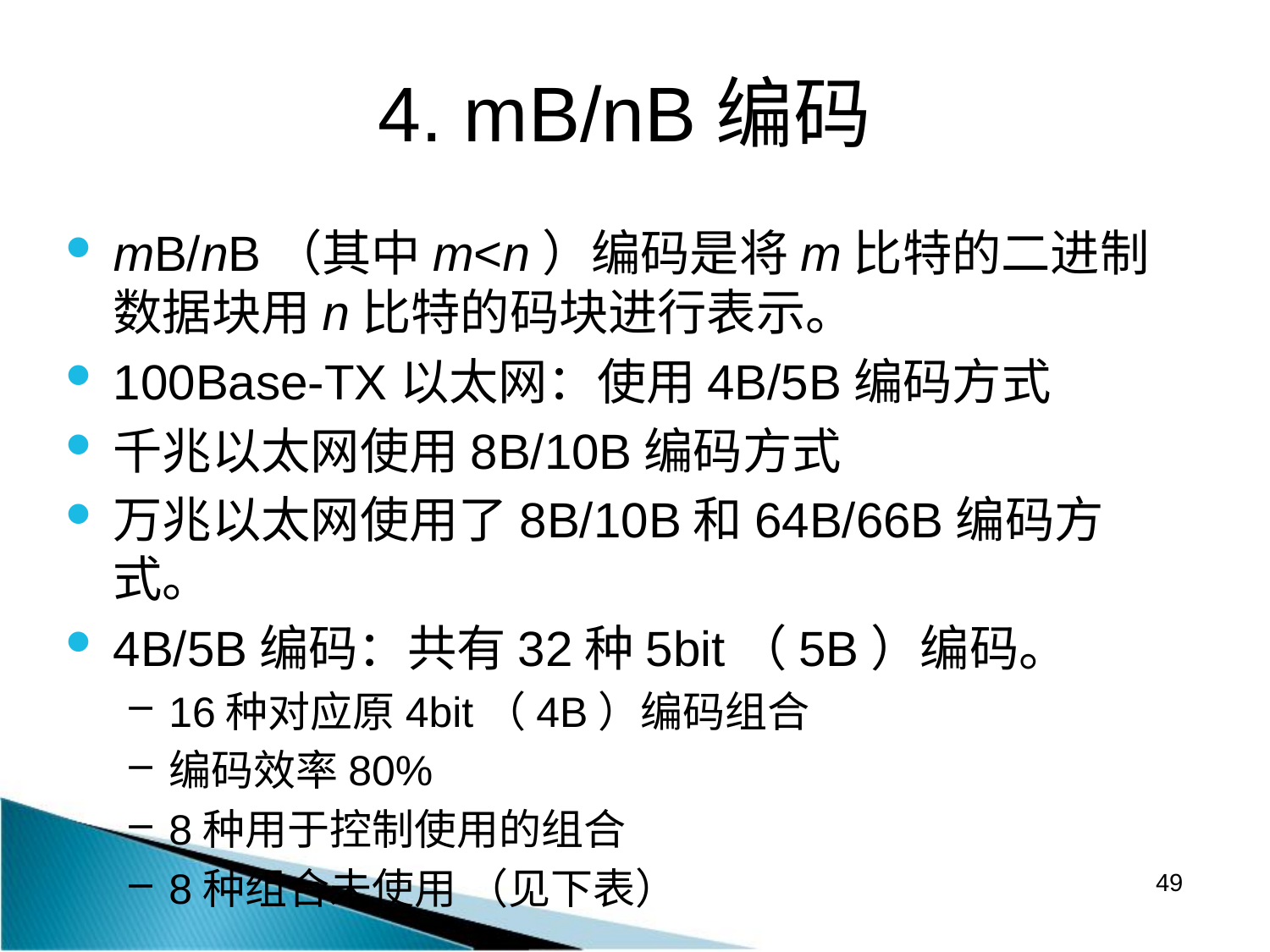

# 4. mB/nB编码
mB/nB（其中m<n）编码是将m比特的二进制数据块用n比特的码块进行表示。
100Base-TX以太网：使用4B/5B编码方式
千兆以太网使用8B/10B编码方式
万兆以太网使用了8B/10B和64B/66B编码方式。
4B/5B编码：共有32种5bit（5B）编码。
16种对应原4bit（4B）编码组合
编码效率80%
8种用于控制使用的组合
8种组合未使用 （见下表）
49